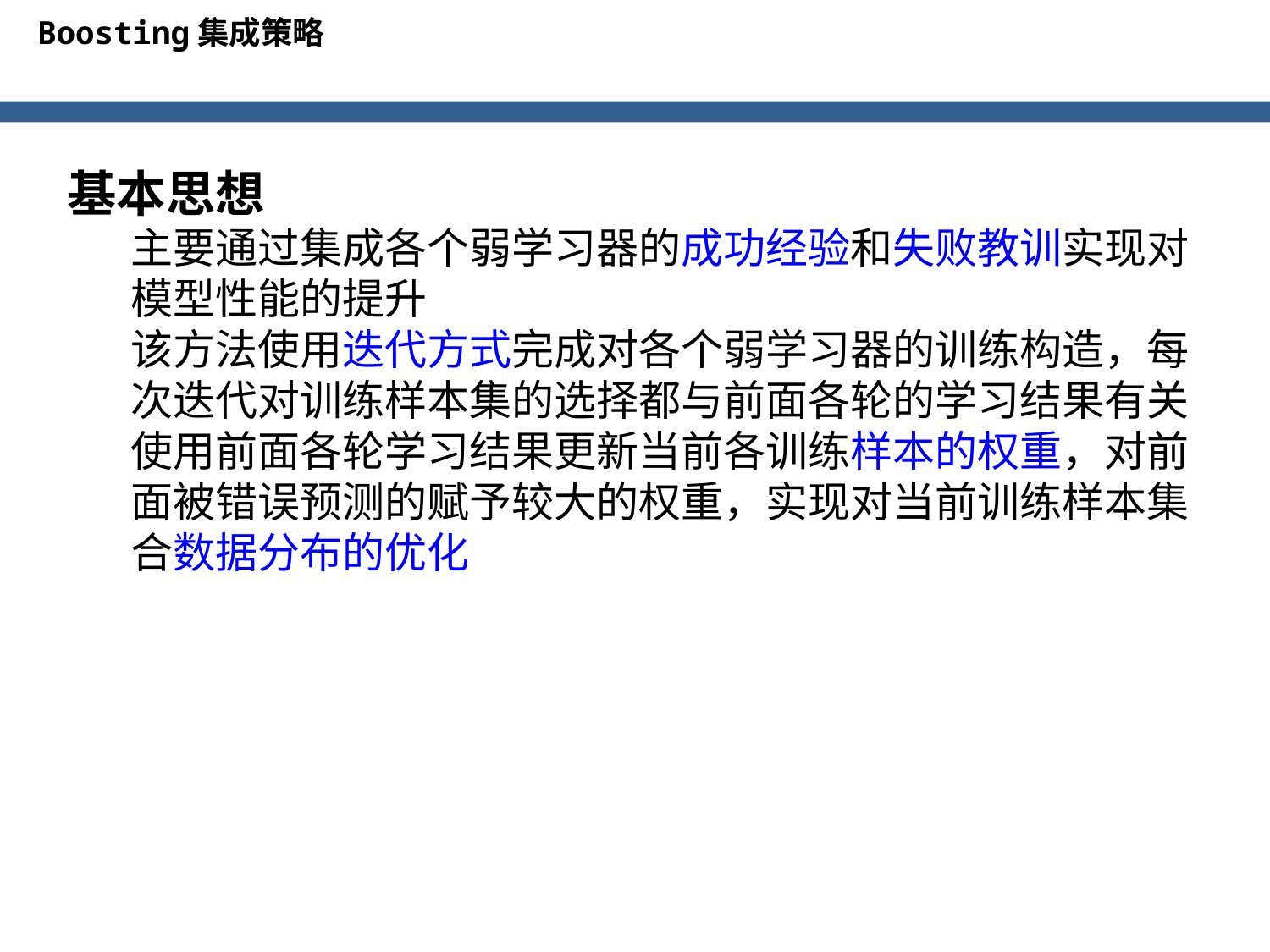

Boosting集成策略
基本思想
主要通过集成各个弱学习器的成功经验和失败教训实现对模型性能的提升
该方法使用迭代方式完成对各个弱学习器的训练构造，每次迭代对训练样本集的选择都与前面各轮的学习结果有关
使用前面各轮学习结果更新当前各训练样本的权重，对前面被错误预测的赋予较大的权重，实现对当前训练样本集合数据分布的优化